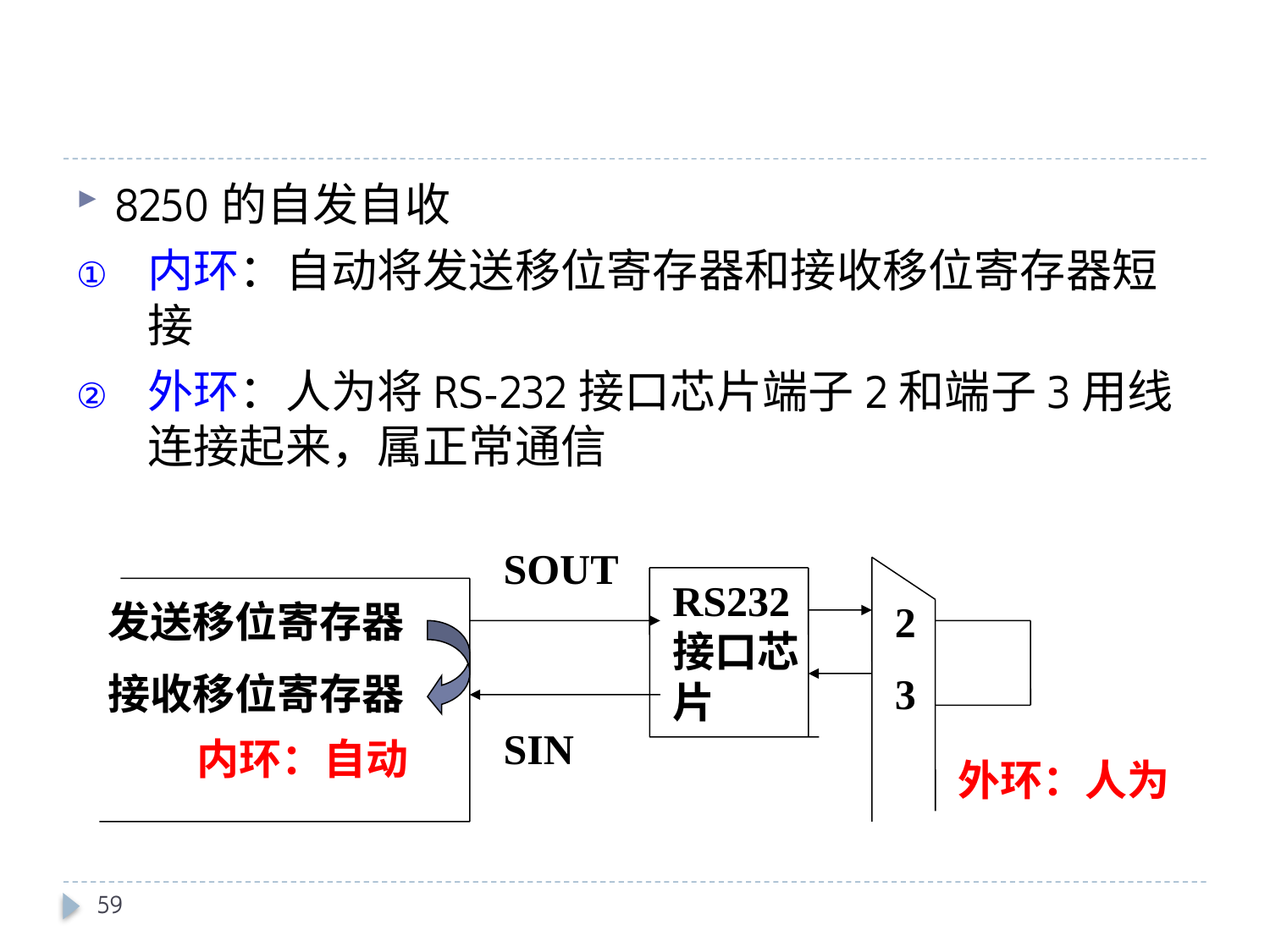

8250的自发自收
内环：自动将发送移位寄存器和接收移位寄存器短接
外环：人为将RS-232接口芯片端子2和端子3用线连接起来，属正常通信
SOUT

RS232接口芯片

发送移位寄存器
接收移位寄存器
2
3

SIN
内环：自动

外环：人为

59